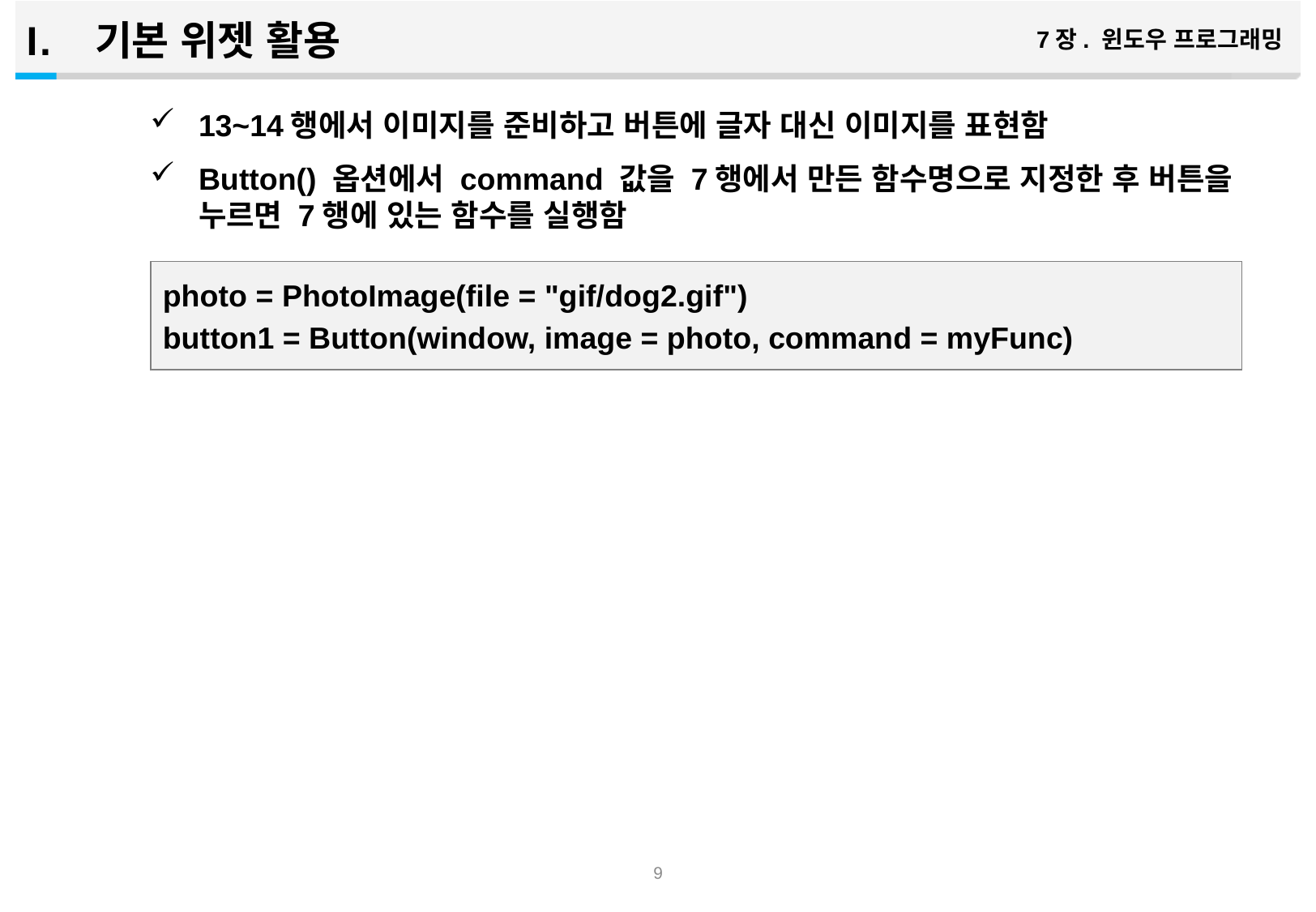

기본 위젯 활용
7장. 윈도우 프로그래밍
13~14행에서 이미지를 준비하고 버튼에 글자 대신 이미지를 표현함
Button() 옵션에서 command 값을 7행에서 만든 함수명으로 지정한 후 버튼을 누르면 7행에 있는 함수를 실행함

photo = PhotoImage(file = "gif/dog2.gif")
button1 = Button(window, image = photo, command = myFunc)
9